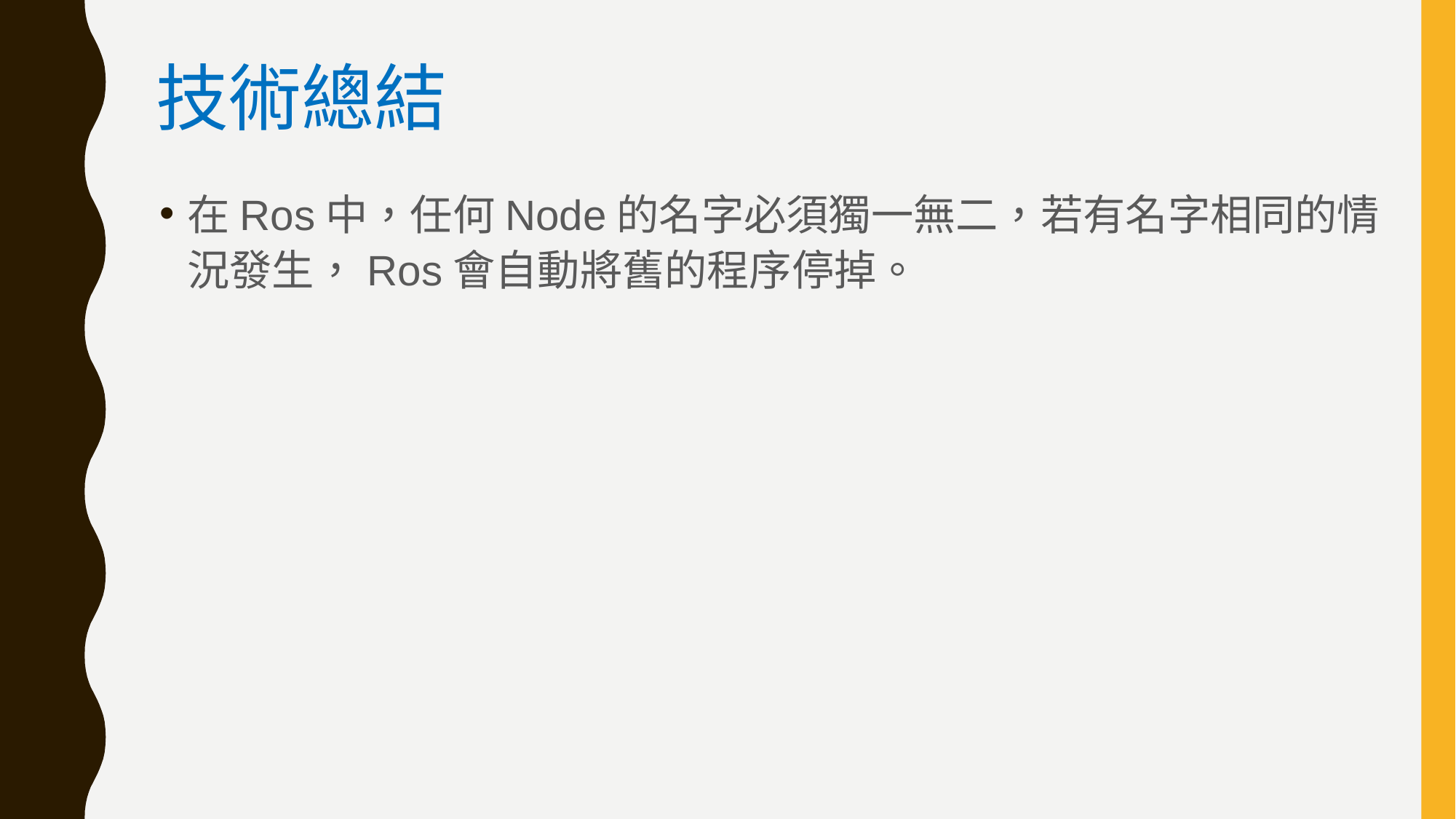

技術總結
在Ros中，任何Node的名字必須獨一無二，若有名字相同的情況發生，Ros會自動將舊的程序停掉。